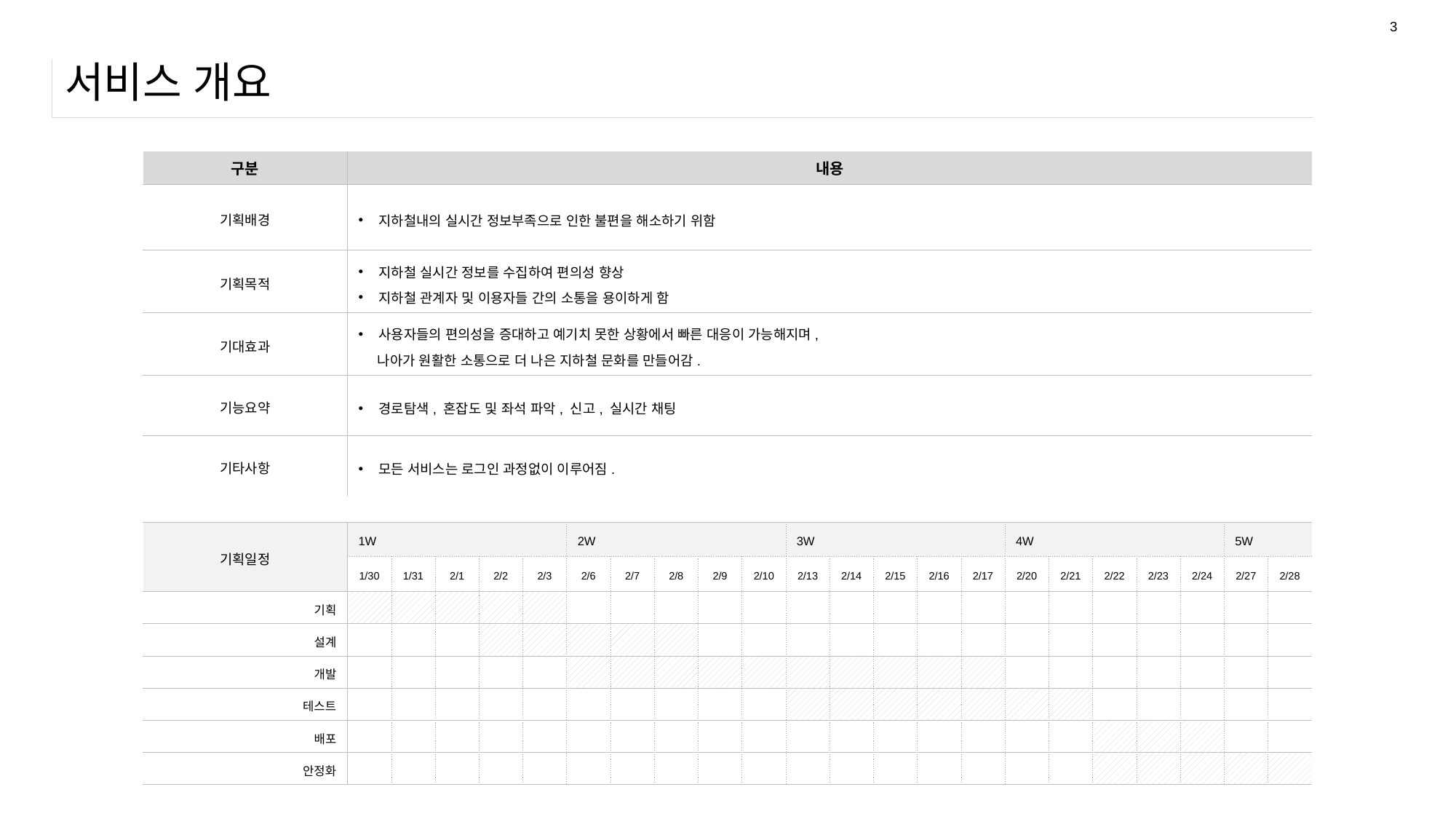

3
# 서비스 개요
| 구분 | 내용 |  |  |  |  |  |  |  |  |  |  |  |  |  |  |  |  |  |  |  |  |  |
| --- | --- | --- | --- | --- | --- | --- | --- | --- | --- | --- | --- | --- | --- | --- | --- | --- | --- | --- | --- | --- | --- | --- |
| 기획배경 | 지하철내의 실시간 정보부족으로 인한 불편을 해소하기 위함 |  |  |  |  |  |  |  |  |  |  |  |  |  |  |  |  |  |  |  |  |  |
| 기획목적 | 지하철 실시간 정보를 수집하여 편의성 향상 지하철 관계자 및 이용자들 간의 소통을 용이하게 함 |  |  |  |  |  |  |  |  |  |  |  |  |  |  |  |  |  |  |  |  |  |
| 기대효과 | 사용자들의 편의성을 증대하고 예기치 못한 상황에서 빠른 대응이 가능해지며, 나아가 원활한 소통으로 더 나은 지하철 문화를 만들어감. |  |  |  |  |  |  |  |  |  |  |  |  |  |  |  |  |  |  |  |  |  |
| 기능요약 | 경로탐색, 혼잡도 및 좌석 파악, 신고, 실시간 채팅 |  |  |  |  |  |  |  |  |  |  |  |  |  |  |  |  |  |  |  |  |  |
| 기타사항 | 모든 서비스는 로그인 과정없이 이루어짐. |  |  |  |  |  |  |  |  |  |  |  |  |  |  |  |  |  |  |  |  |  |
|  |  |  |  |  |  |  |  |  |  |  |  |  |  |  |  |  |  |  |  |  |  |  |
| 기획일정 | 1W |  |  |  |  | 2W |  |  |  |  | 3W |  |  |  |  | 4W |  |  |  |  | 5W |  |
|  | 1/30 | 1/31 | 2/1 | 2/2 | 2/3 | 2/6 | 2/7 | 2/8 | 2/9 | 2/10 | 2/13 | 2/14 | 2/15 | 2/16 | 2/17 | 2/20 | 2/21 | 2/22 | 2/23 | 2/24 | 2/27 | 2/28 |
| 기획 |  |  |  |  |  |  |  |  |  |  |  |  |  |  |  |  |  |  |  |  |  |  |
| 설계 |  |  |  |  |  |  |  |  |  |  |  |  |  |  |  |  |  |  |  |  |  |  |
| 개발 |  |  |  |  |  |  |  |  |  |  |  |  |  |  |  |  |  |  |  |  |  |  |
| 테스트 |  |  |  |  |  |  |  |  |  |  |  |  |  |  |  |  |  |  |  |  |  |  |
| 배포 |  |  |  |  |  |  |  |  |  |  |  |  |  |  |  |  |  |  |  |  |  |  |
| 안정화 |  |  |  |  |  |  |  |  |  |  |  |  |  |  |  |  |  |  |  |  |  |  |